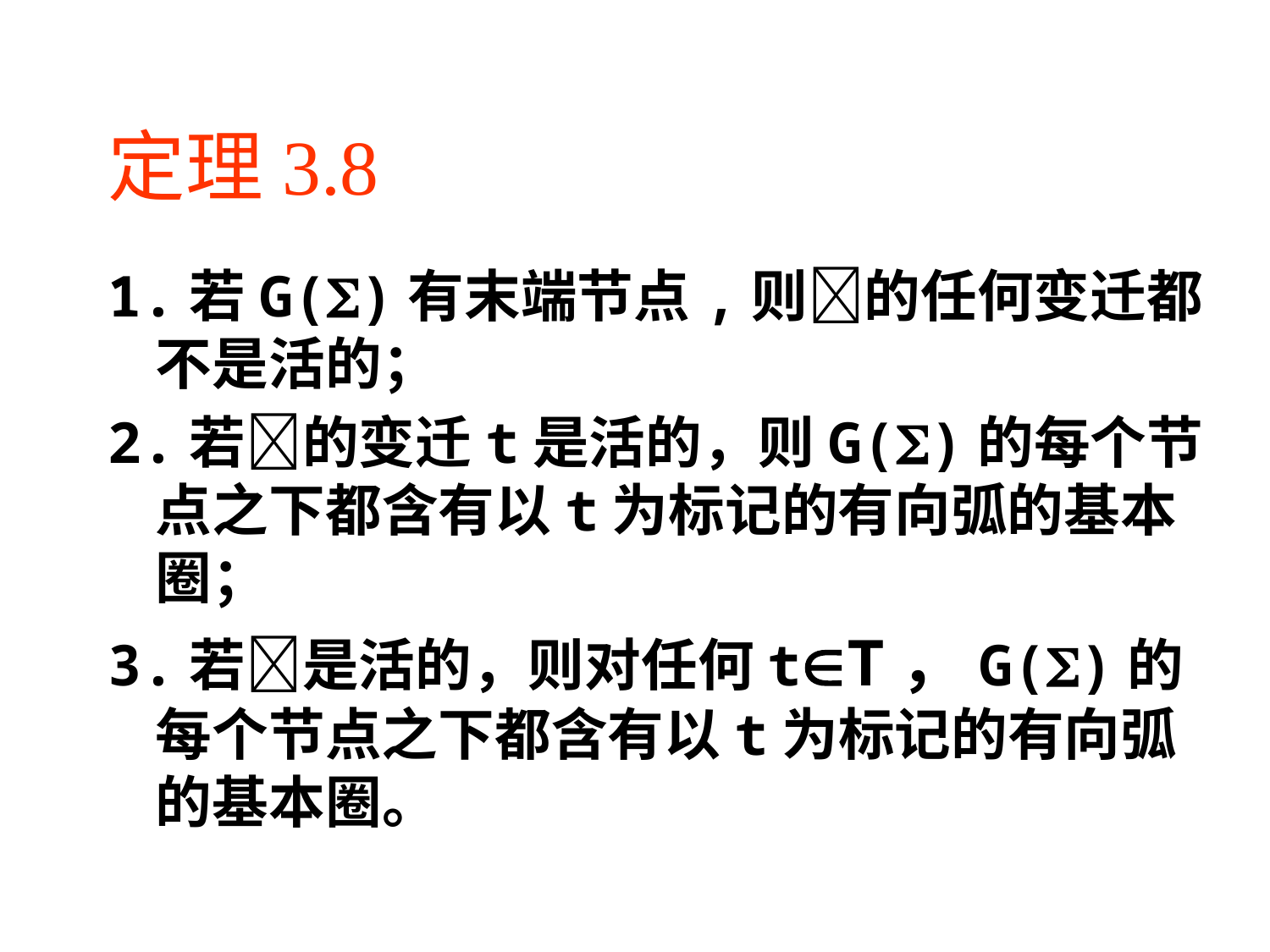

# 定理3.8
1.若G(Σ)有末端节点,则Σ的任何变迁都不是活的；
2.若Σ的变迁t是活的，则G(Σ)的每个节点之下都含有以t为标记的有向弧的基本圈；
3.若Σ是活的，则对任何t∈T，G(Σ)的每个节点之下都含有以t为标记的有向弧的基本圈。